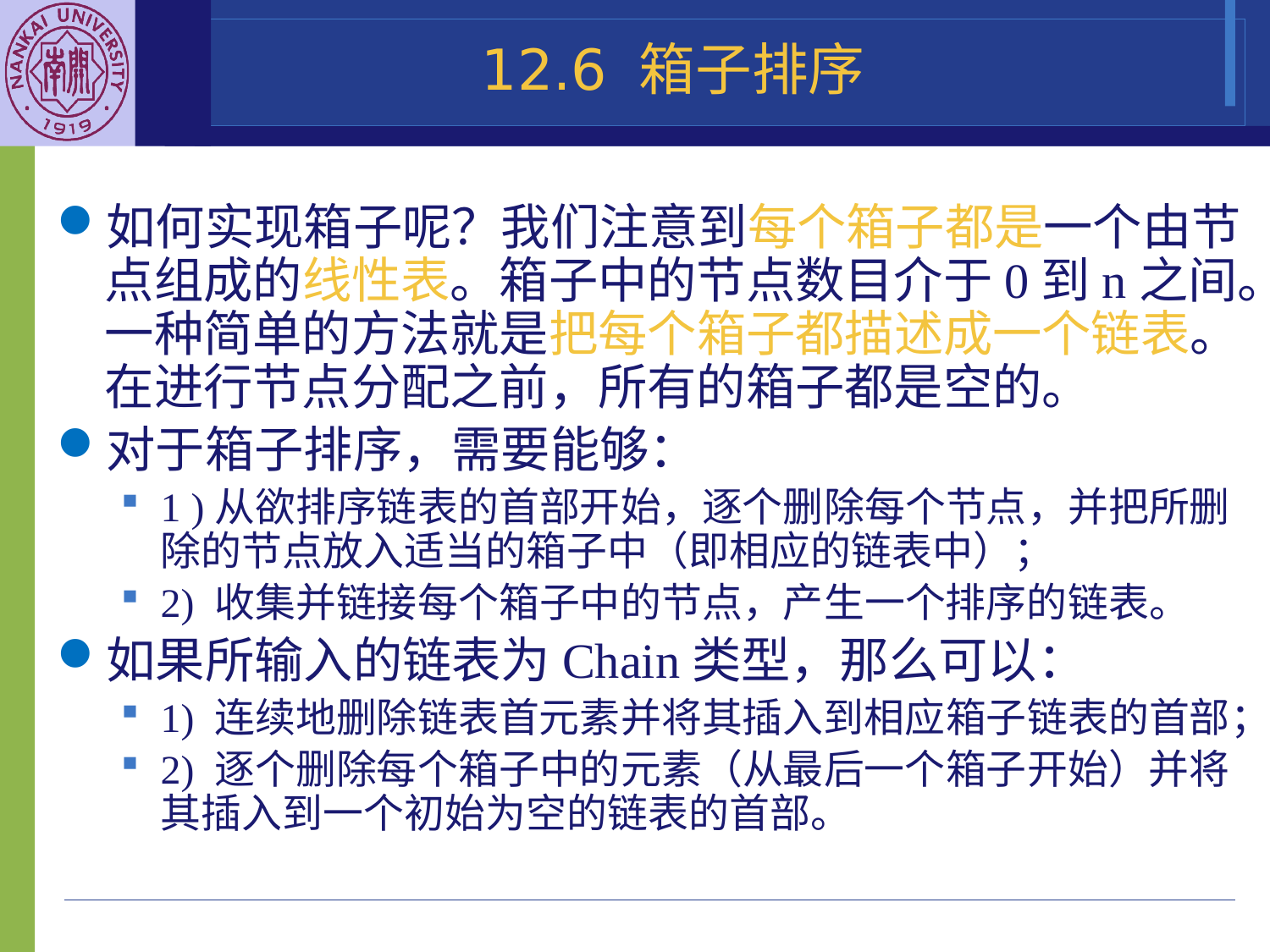

# 12.6 箱子排序
如何实现箱子呢？我们注意到每个箱子都是一个由节点组成的线性表。箱子中的节点数目介于0到n之间。一种简单的方法就是把每个箱子都描述成一个链表。在进行节点分配之前，所有的箱子都是空的。
对于箱子排序，需要能够：
1 )从欲排序链表的首部开始，逐个删除每个节点，并把所删除的节点放入适当的箱子中（即相应的链表中）；
2) 收集并链接每个箱子中的节点，产生一个排序的链表。
如果所输入的链表为Chain类型，那么可以：
1) 连续地删除链表首元素并将其插入到相应箱子链表的首部；
2) 逐个删除每个箱子中的元素（从最后一个箱子开始）并将其插入到一个初始为空的链表的首部。
50